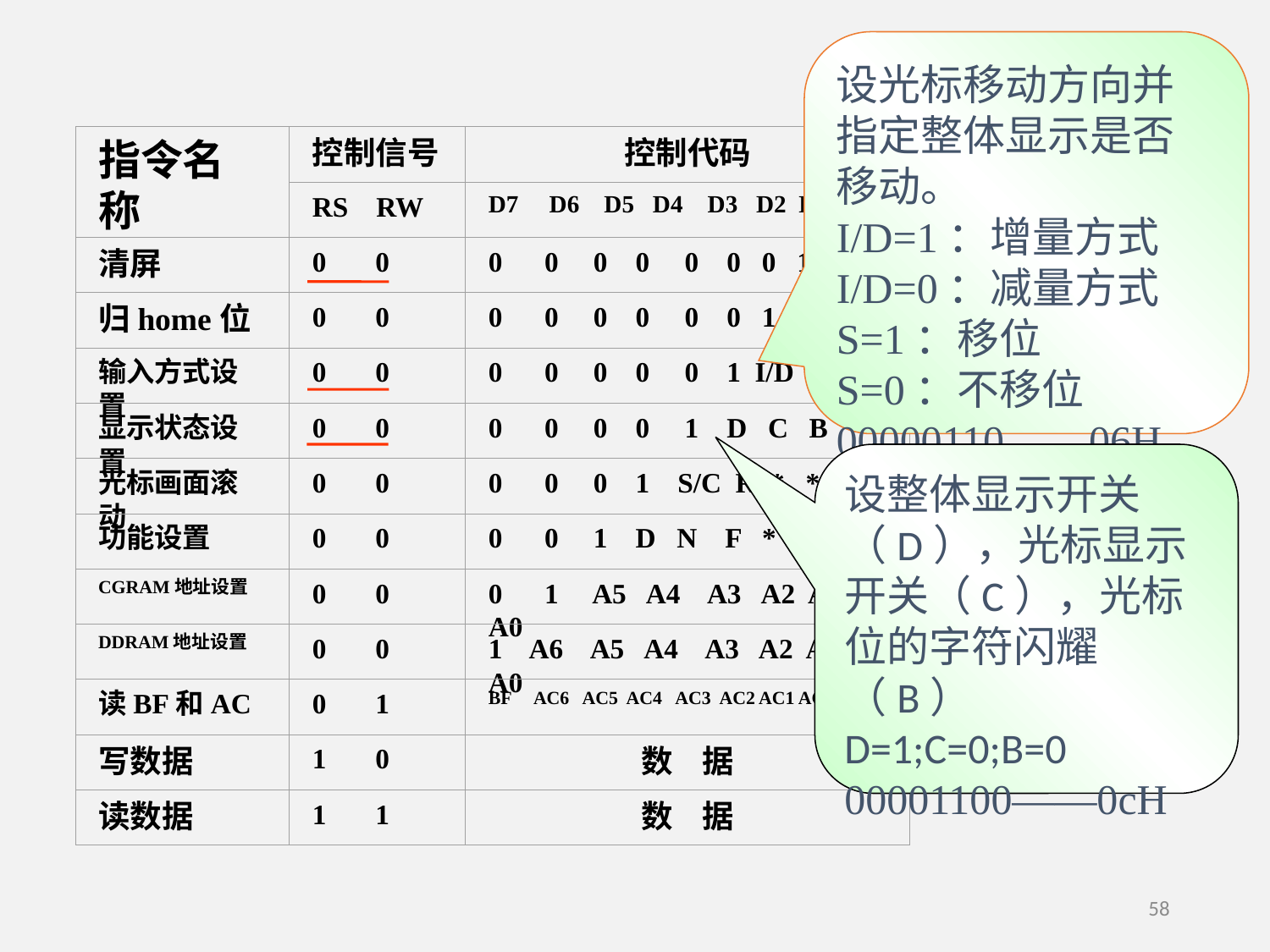

设光标移动方向并指定整体显示是否移动。
I/D=1：增量方式
I/D=0：减量方式
S=1：移位
S=0：不移位
00000110——06H

指令名称

控制信号

控制代码

RS    RW

D7     D6    D5   D4    D3   D2  D1  D0

清屏

0       0

0      0     0    0     0    0   0   1

归home位

0       0

0      0     0    0     0    0   1   *

输入方式设置

0       0

0      0     0    0     0    1  I/D  S

显示状态设置

0       0

0      0     0    0     1    D   C   B

光标画面滚动

0       0

0      0     0    1    S/C  R/ *   *

功能设置

0       0

0      0     1    D   N    F   *   *

CGRAM地址设置

0       0

0      1     A5   A4    A3   A2  A1  A0

DDRAM地址设置

0       0

1    A6    A5   A4    A3   A2  A1  A0

读BF和AC

0       1

BF     AC6   AC5  AC4   AC3  AC2 AC1 AC0

写数据

1       0

数    据

读数据

1       1

数    据

设整体显示开关（D），光标显示开关（C），光标位的字符闪耀（B）
D=1;C=0;B=0
00001100——0cH
58